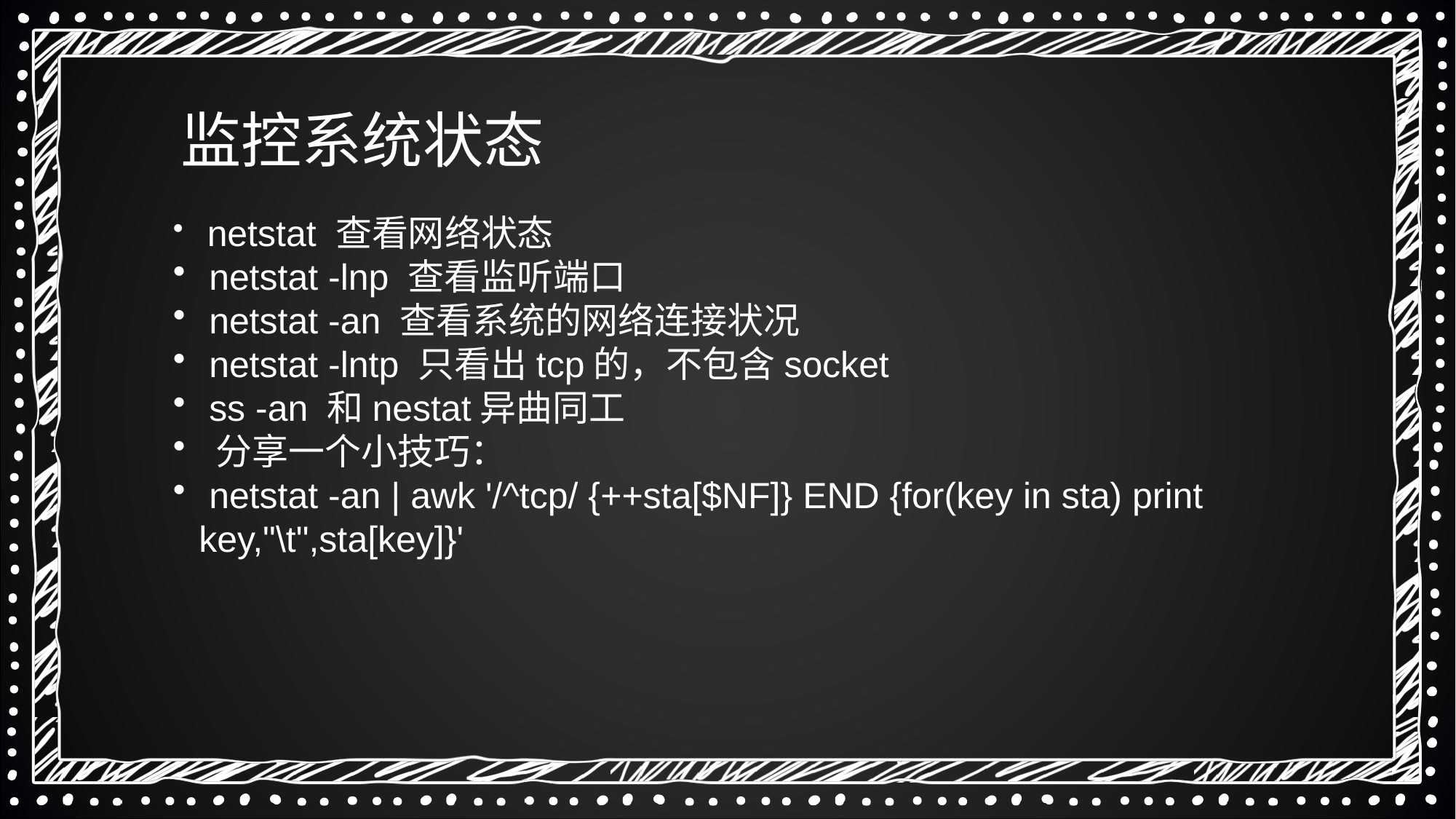

监控系统状态
 netstat 查看网络状态
 netstat -lnp 查看监听端口
 netstat -an 查看系统的网络连接状况
 netstat -lntp 只看出tcp的，不包含socket
 ss -an 和nestat异曲同工
 分享一个小技巧：
 netstat -an | awk '/^tcp/ {++sta[$NF]} END {for(key in sta) print key,"\t",sta[key]}'